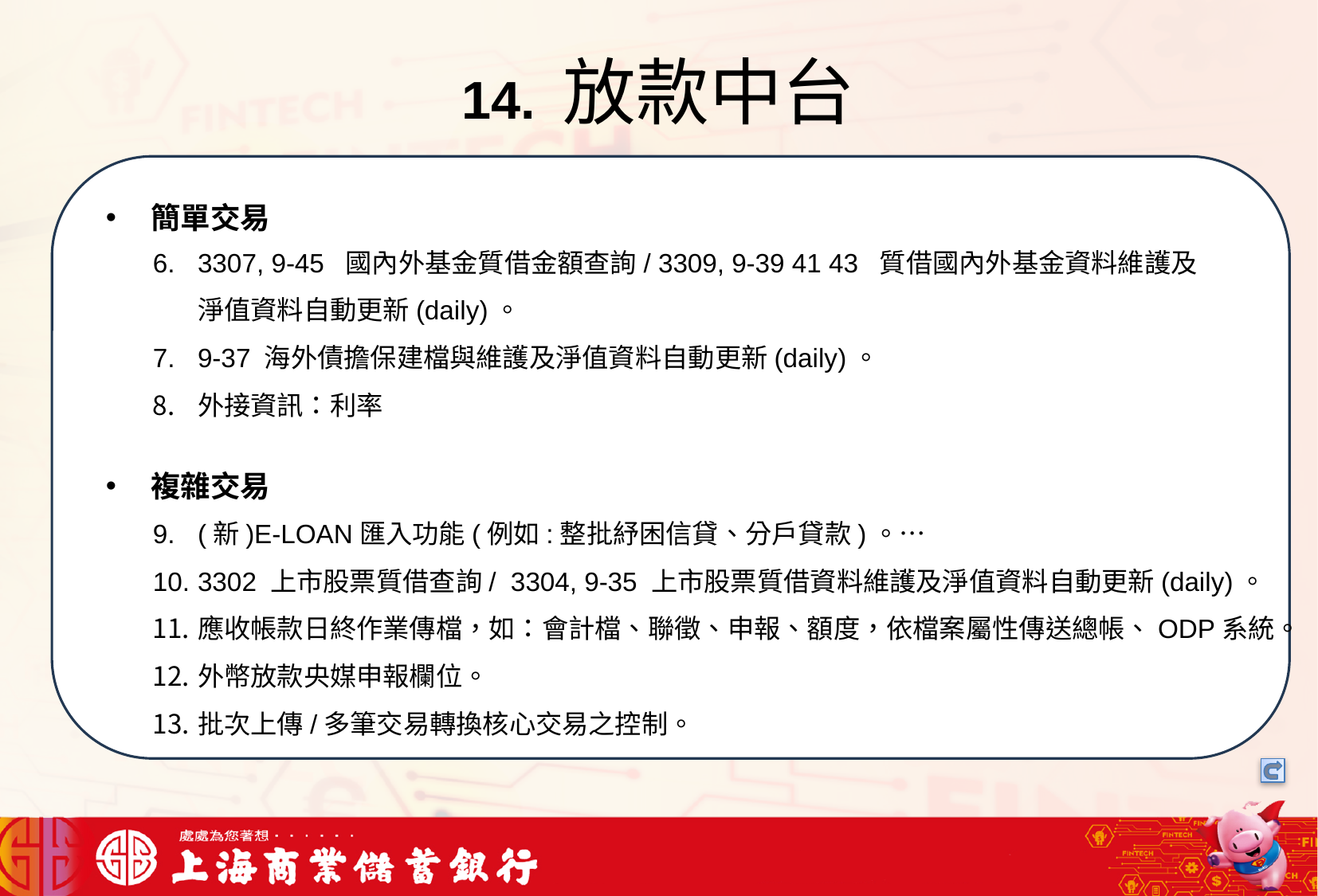

# 14. 放款中台
的答案回覆用戶
簡單交易

複雜交易

3307, 9-45  國內外基金質借金額查詢/ 3309, 9-39 41 43  質借國內外基金資料維護及淨值資料自動更新(daily)。
9-37 海外債擔保建檔與維護及淨值資料自動更新(daily)。
外接資訊：利率

(新)E-LOAN匯入功能(例如:整批紓困信貸、分戶貸款)。…
3302 上市股票質借查詢/  3304, 9-35 上市股票質借資料維護及淨值資料自動更新(daily)。
應收帳款日終作業傳檔，如：會計檔、聯徵、申報、額度，依檔案屬性傳送總帳、ODP系統。
外幣放款央媒申報欄位。
批次上傳/多筆交易轉換核心交易之控制。